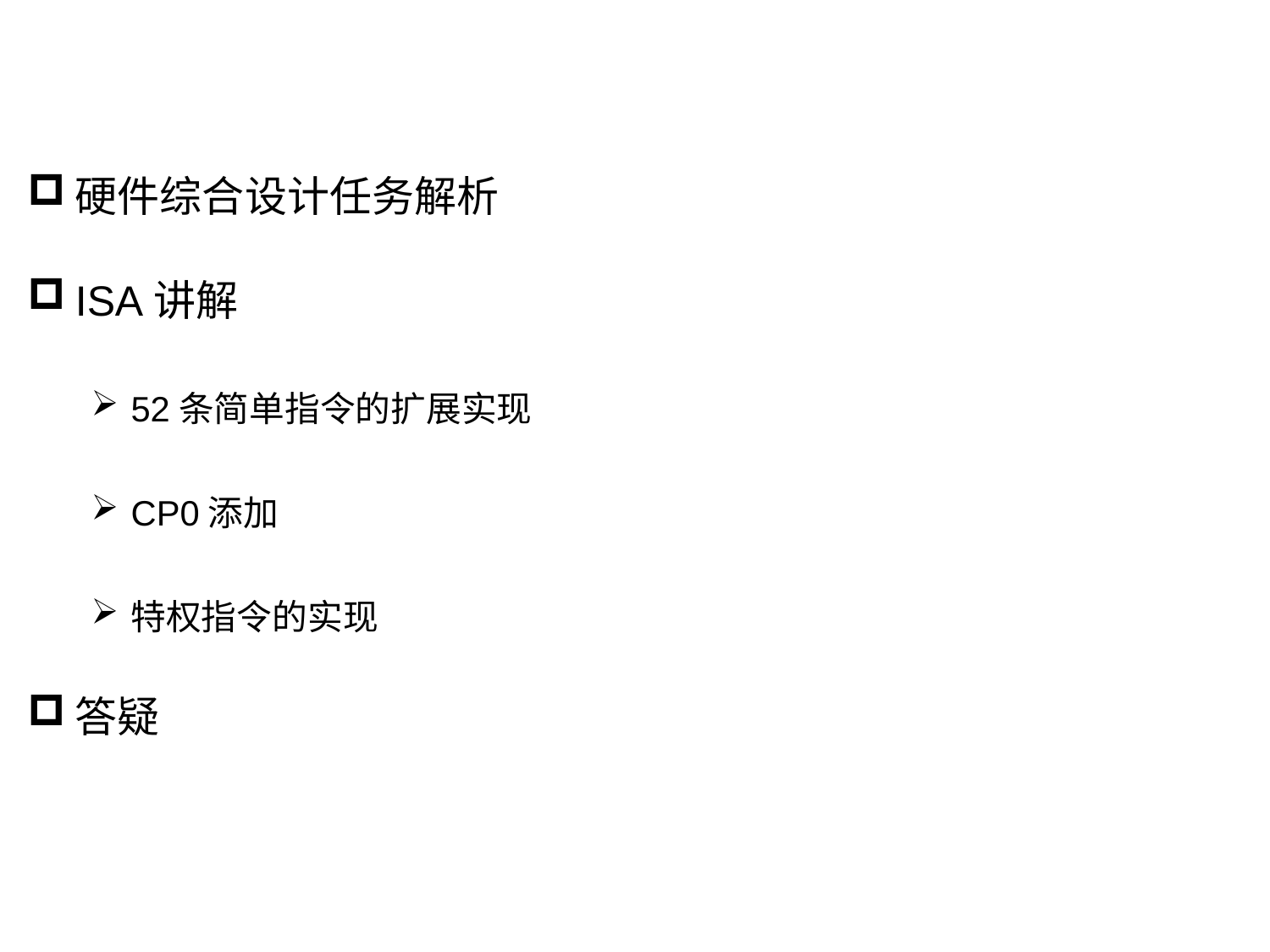

硬件综合设计任务解析
ISA讲解
52条简单指令的扩展实现
CP0添加
特权指令的实现
答疑